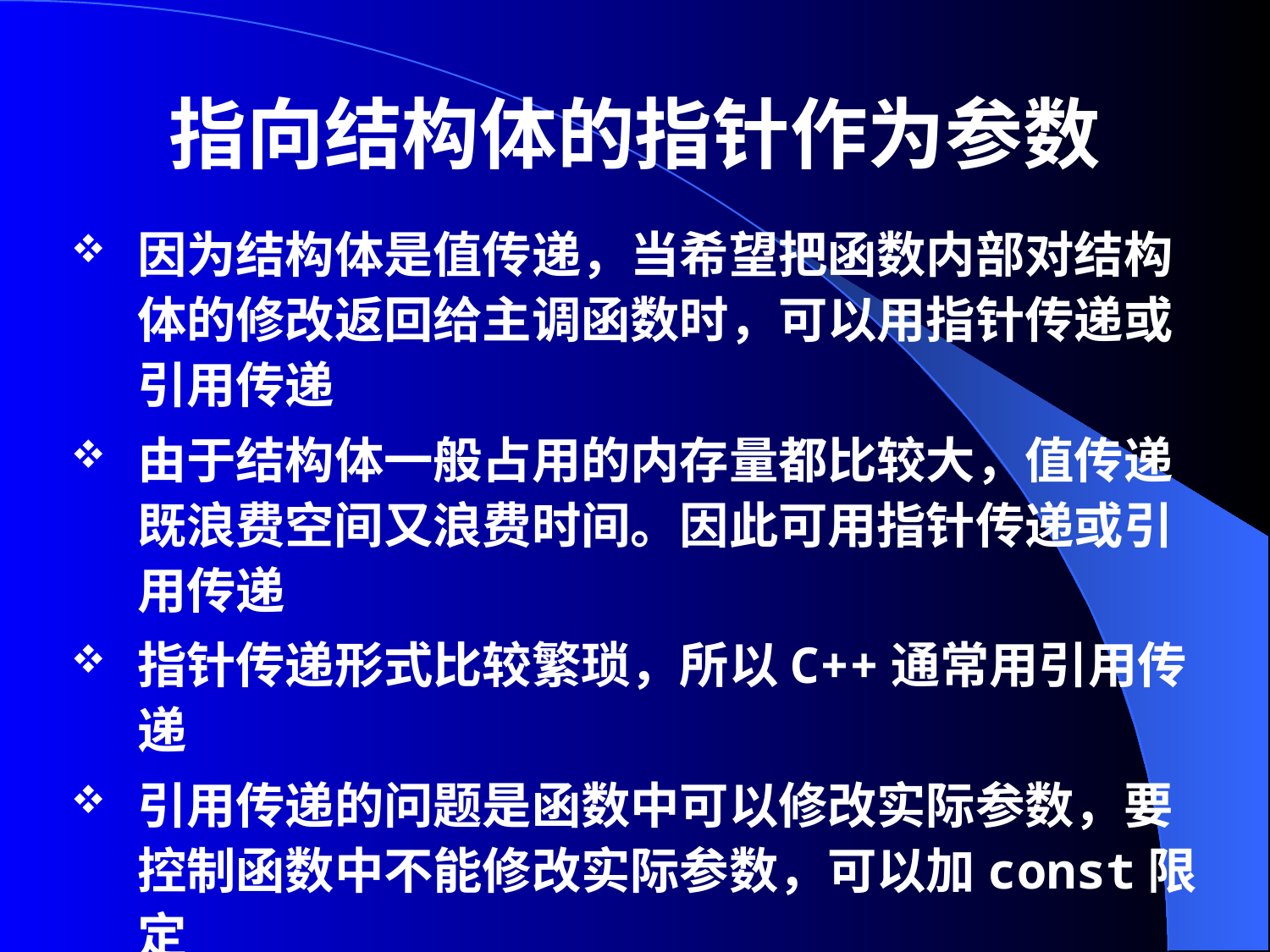

# 指向结构体的指针作为参数
因为结构体是值传递，当希望把函数内部对结构体的修改返回给主调函数时，可以用指针传递或引用传递
由于结构体一般占用的内存量都比较大，值传递既浪费空间又浪费时间。因此可用指针传递或引用传递
指针传递形式比较繁琐，所以C++通常用引用传递
引用传递的问题是函数中可以修改实际参数，要控制函数中不能修改实际参数，可以加const限定